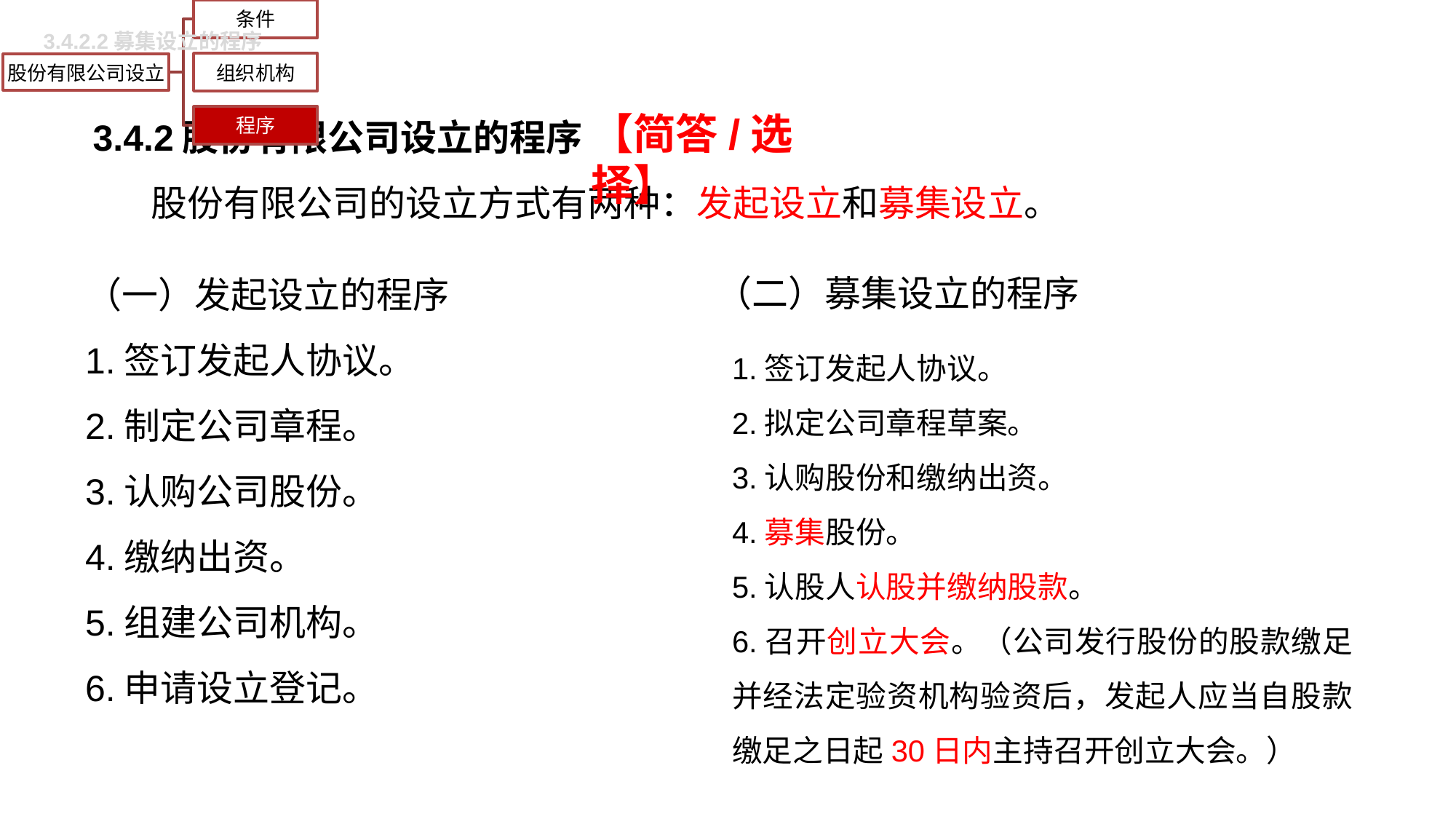

股份有限公司设立
条件
组织机构
程序
3.4.2.2募集设立的程序
3.4.2股份有限公司设立的程序
      股份有限公司的设立方式有两种：发起设立和募集设立。
【简答/选择】
（二）募集设立的程序
（一）发起设立的程序
1.签订发起人协议。
2.制定公司章程。
3.认购公司股份。
4.缴纳出资。
5.组建公司机构。
6.申请设立登记。
1.签订发起人协议。
2.拟定公司章程草案。
3.认购股份和缴纳出资。
4.募集股份。
5.认股人认股并缴纳股款。
6.召开创立大会。（公司发行股份的股款缴足并经法定验资机构验资后，发起人应当自股款缴足之日起30日内主持召开创立大会。）